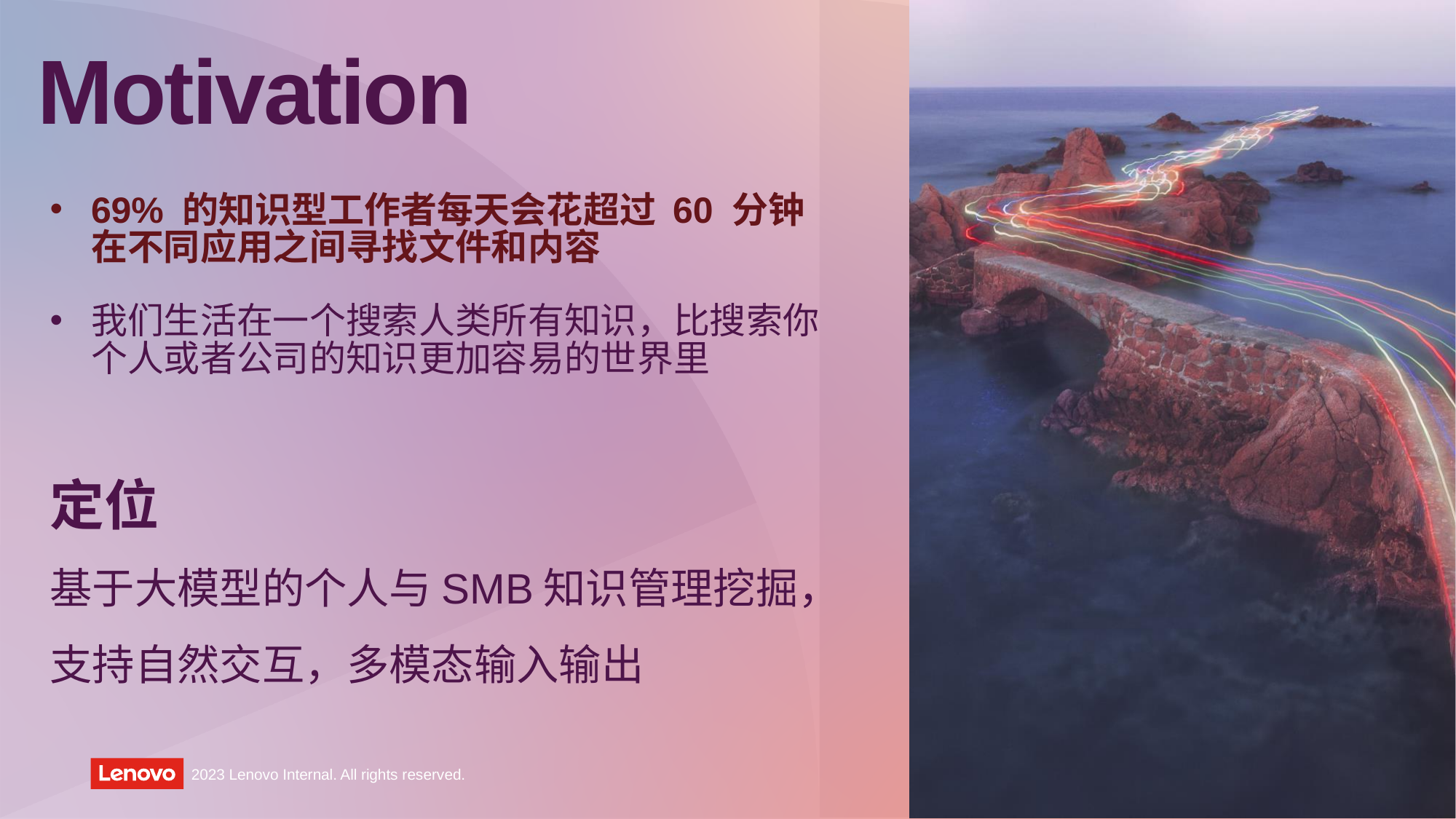

# Motivation
69% 的知识型工作者每天会花超过 60 分钟在不同应用之间寻找文件和内容

我们生活在一个搜索人类所有知识，比搜索你个人或者公司的知识更加容易的世界里
定位
基于大模型的个人与SMB知识管理挖掘，支持自然交互，多模态输入输出